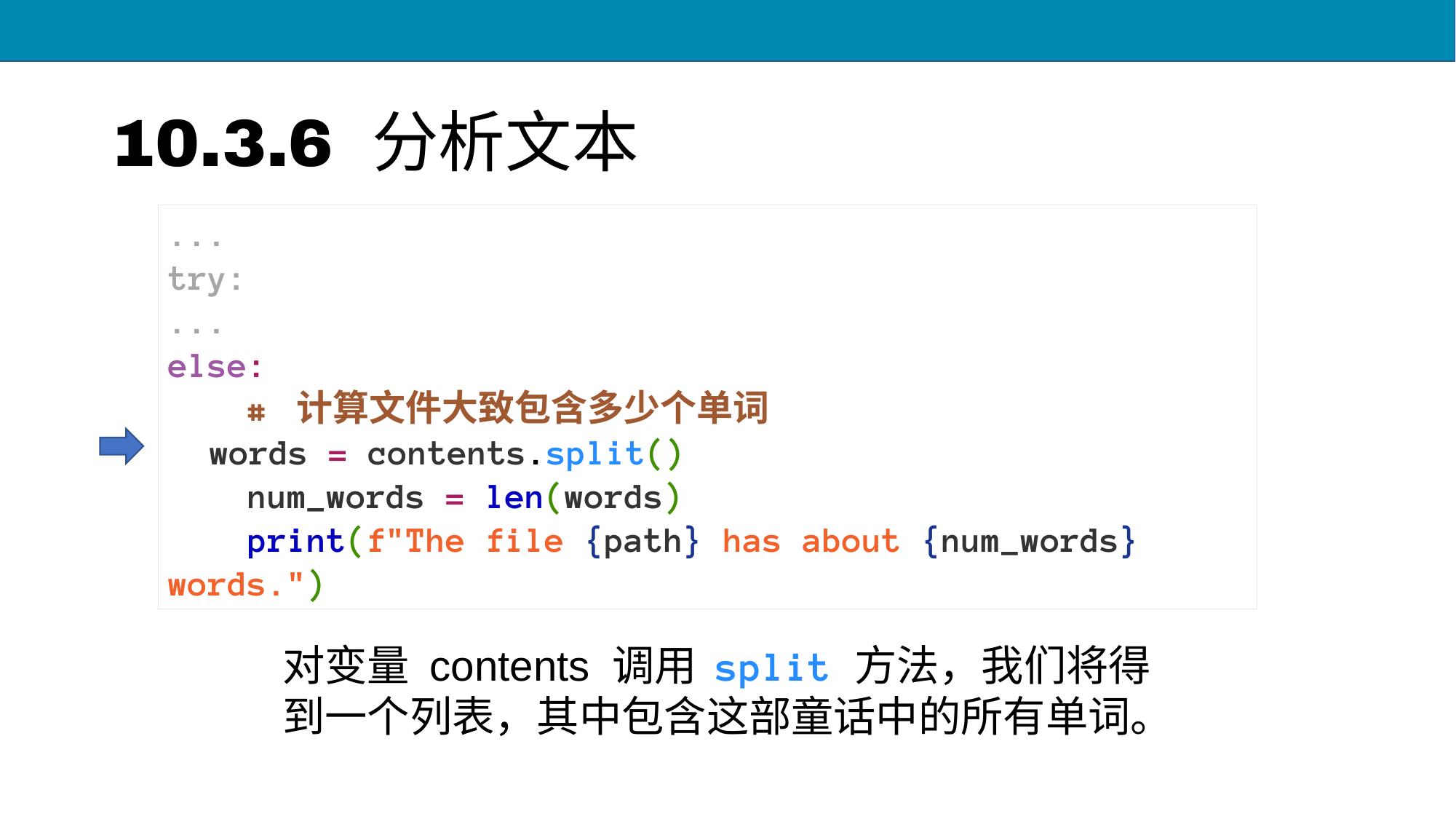

# 10.3.6 分析文本
...
try:
...
else:
    # 计算文件大致包含多少个单词
    words = contents.split()
    num_words = len(words)
    print(f"The file {path} has about {num_words} words.")

对变量 contents 调用 split 方法，我们将得到一个列表，其中包含这部童话中的所有单词。